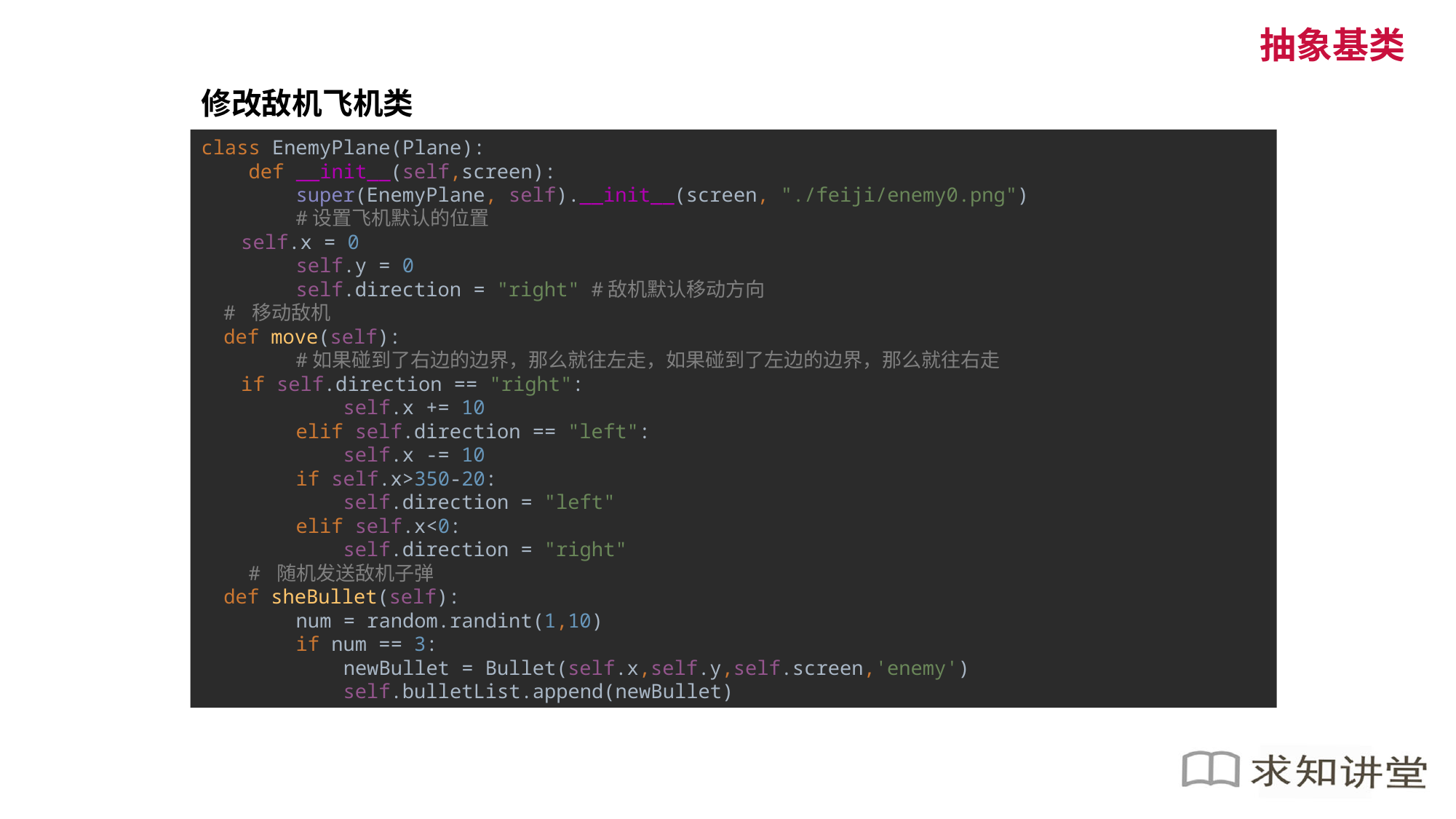

抽象基类
修改敌机飞机类
class EnemyPlane(Plane):
    def __init__(self,screen):
        super(EnemyPlane, self).__init__(screen, "./feiji/enemy0.png")
        #设置飞机默认的位置
        self.x = 0
        self.y = 0
        self.direction = "right" #敌机默认移动方向
    # 移动敌机
    def move(self):
        #如果碰到了右边的边界，那么就往左走，如果碰到了左边的边界，那么就往右走
        if self.direction == "right":
            self.x += 10
        elif self.direction == "left":
            self.x -= 10
        if self.x>350-20:
            self.direction = "left"
        elif self.x<0:
            self.direction = "right"
    # 随机发送敌机子弹
    def sheBullet(self):
        num = random.randint(1,10)
        if num == 3:
            newBullet = Bullet(self.x,self.y,self.screen,'enemy')
            self.bulletList.append(newBullet)